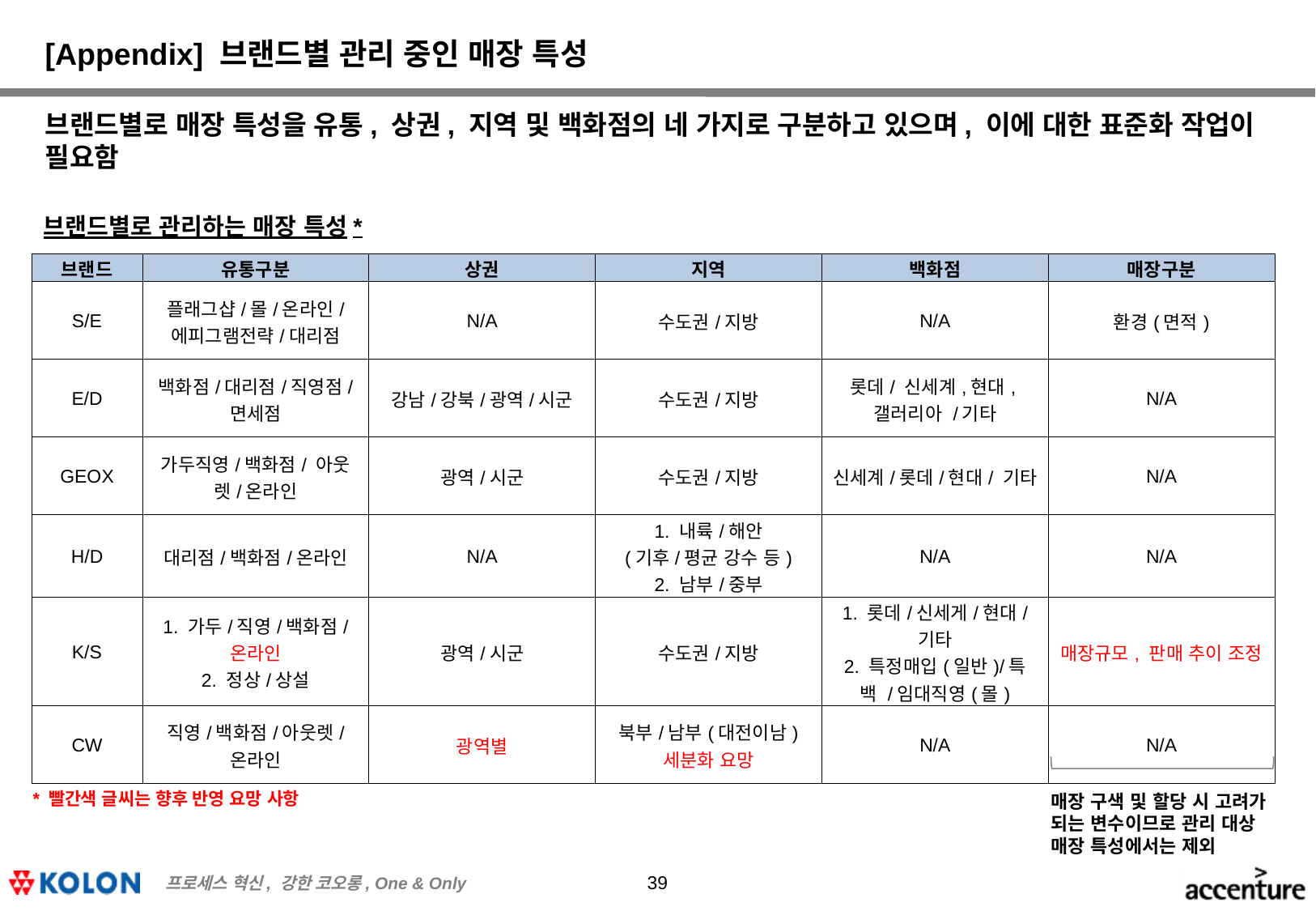

# [Appendix] 브랜드별 관리 중인 매장 특성
브랜드별로 매장 특성을 유통, 상권, 지역 및 백화점의 네 가지로 구분하고 있으며, 이에 대한 표준화 작업이 필요함
브랜드별로 관리하는 매장 특성*
| 브랜드 | 유통구분 | 상권 | 지역 | 백화점 | 매장구분 |
| --- | --- | --- | --- | --- | --- |
| S/E | 플래그샵/몰/온라인/ 에피그램전략/대리점 | N/A | 수도권/지방 | N/A | 환경(면적) |
| E/D | 백화점/대리점/직영점/ 면세점 | 강남/강북/광역/시군 | 수도권/지방 | 롯데/ 신세계,현대,갤러리아 /기타 | N/A |
| GEOX | 가두직영/백화점/ 아웃렛/온라인 | 광역/시군 | 수도권/지방 | 신세계/롯데/현대/ 기타 | N/A |
| H/D | 대리점/백화점/온라인 | N/A | 1. 내륙/해안 (기후/평균 강수 등) 2. 남부/중부 | N/A | N/A |
| K/S | 1. 가두/직영/백화점/ 온라인 2. 정상/상설 | 광역/시군 | 수도권/지방 | 1. 롯데/신세게/현대/ 기타 2. 특정매입(일반)/특백 /임대직영(몰) | 매장규모, 판매 추이 조정 |
| CW | 직영/백화점/아웃렛/ 온라인 | 광역별 | 북부/남부(대전이남) 세분화 요망 | N/A | N/A |
| \* 빨간색 글씨는 향후 반영 요망 사항 |  |  |  |  |  |

매장 구색 및 할당 시 고려가 되는 변수이므로 관리 대상 매장 특성에서는 제외